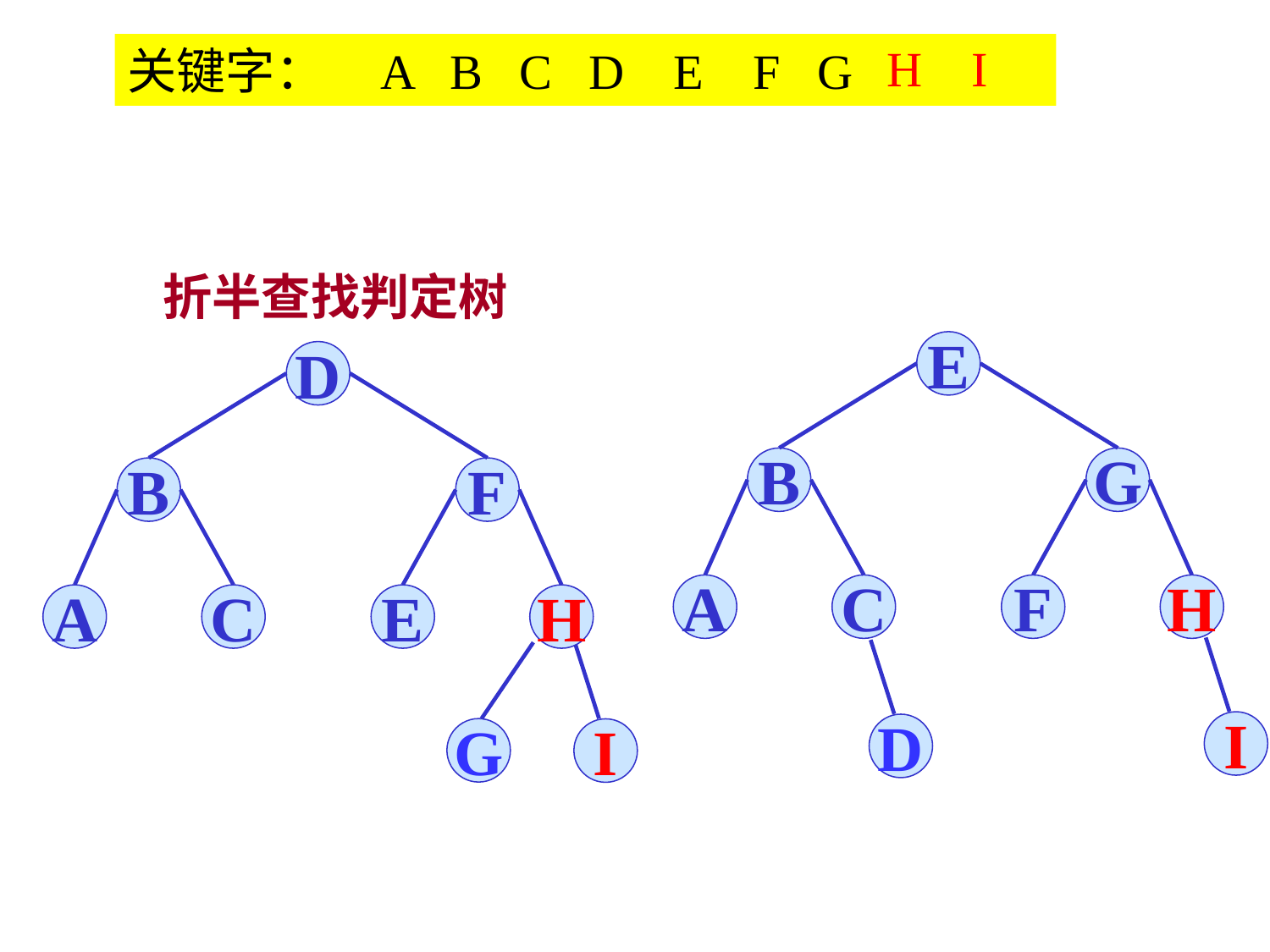

H
I
关键字：    A   B   C   D    E    F   G
折半查找判定树
E

B
G

A
C
F
H

I

D
D

B
F

A
C
E
H

I
G